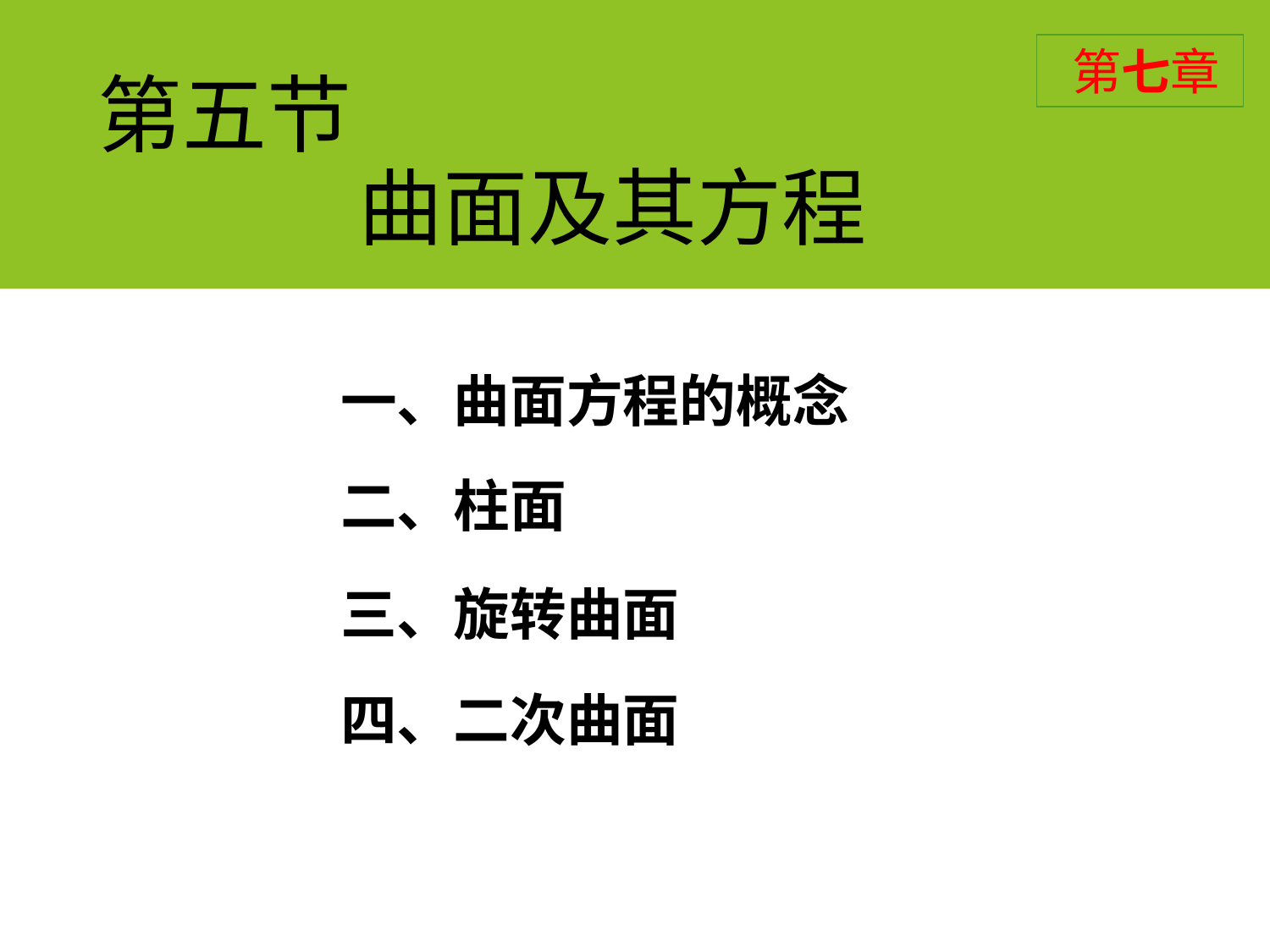

第七章
# 第五节
曲面及其方程

一、曲面方程的概念
二、柱面
三、旋转曲面
四、二次曲面